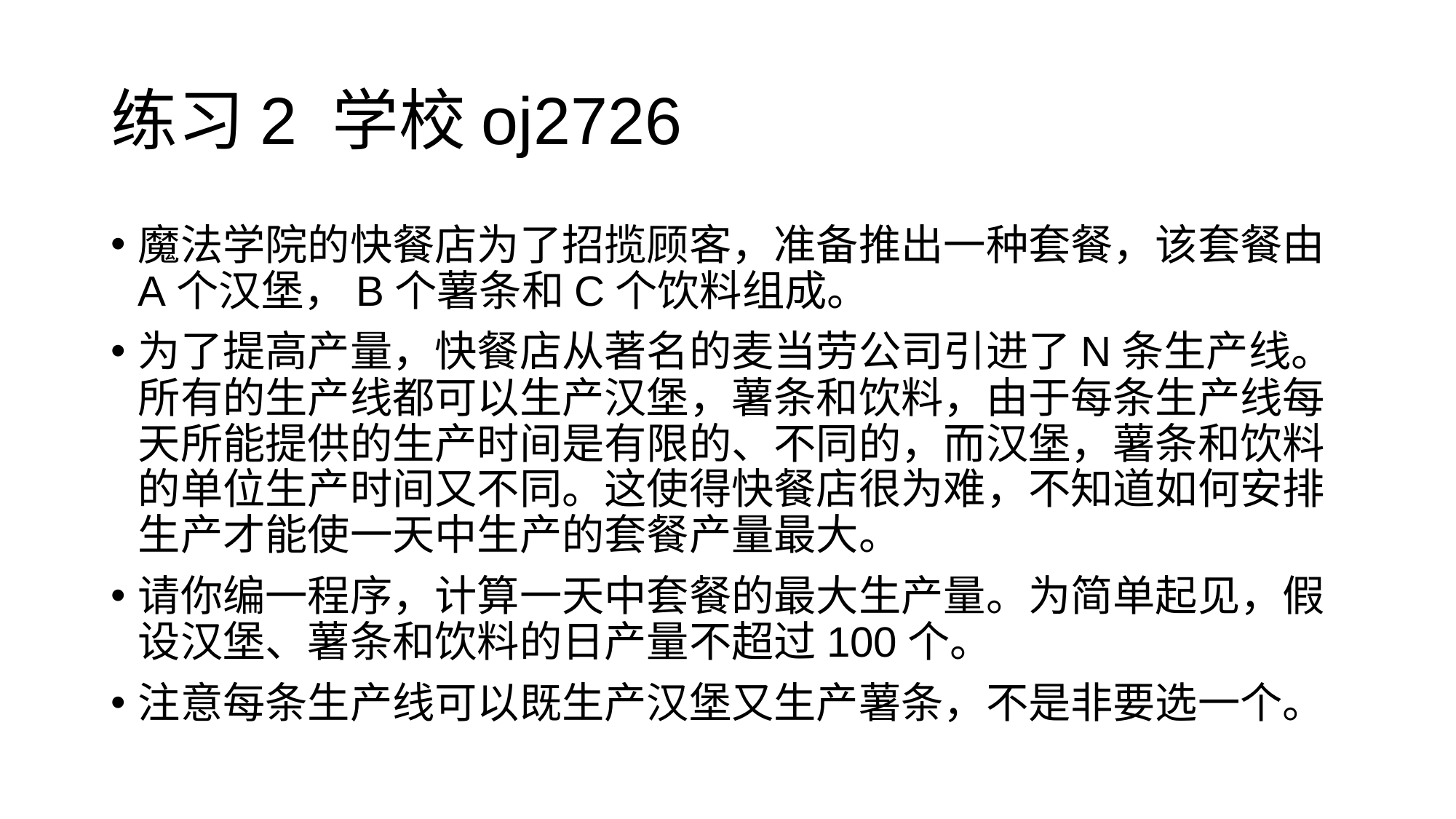

# 练习2 学校oj2726
魔法学院的快餐店为了招揽顾客，准备推出一种套餐，该套餐由A个汉堡，B个薯条和C个饮料组成。
为了提高产量，快餐店从著名的麦当劳公司引进了N条生产线。所有的生产线都可以生产汉堡，薯条和饮料，由于每条生产线每天所能提供的生产时间是有限的、不同的，而汉堡，薯条和饮料的单位生产时间又不同。这使得快餐店很为难，不知道如何安排生产才能使一天中生产的套餐产量最大。
请你编一程序，计算一天中套餐的最大生产量。为简单起见，假设汉堡、薯条和饮料的日产量不超过100个。
注意每条生产线可以既生产汉堡又生产薯条，不是非要选一个。